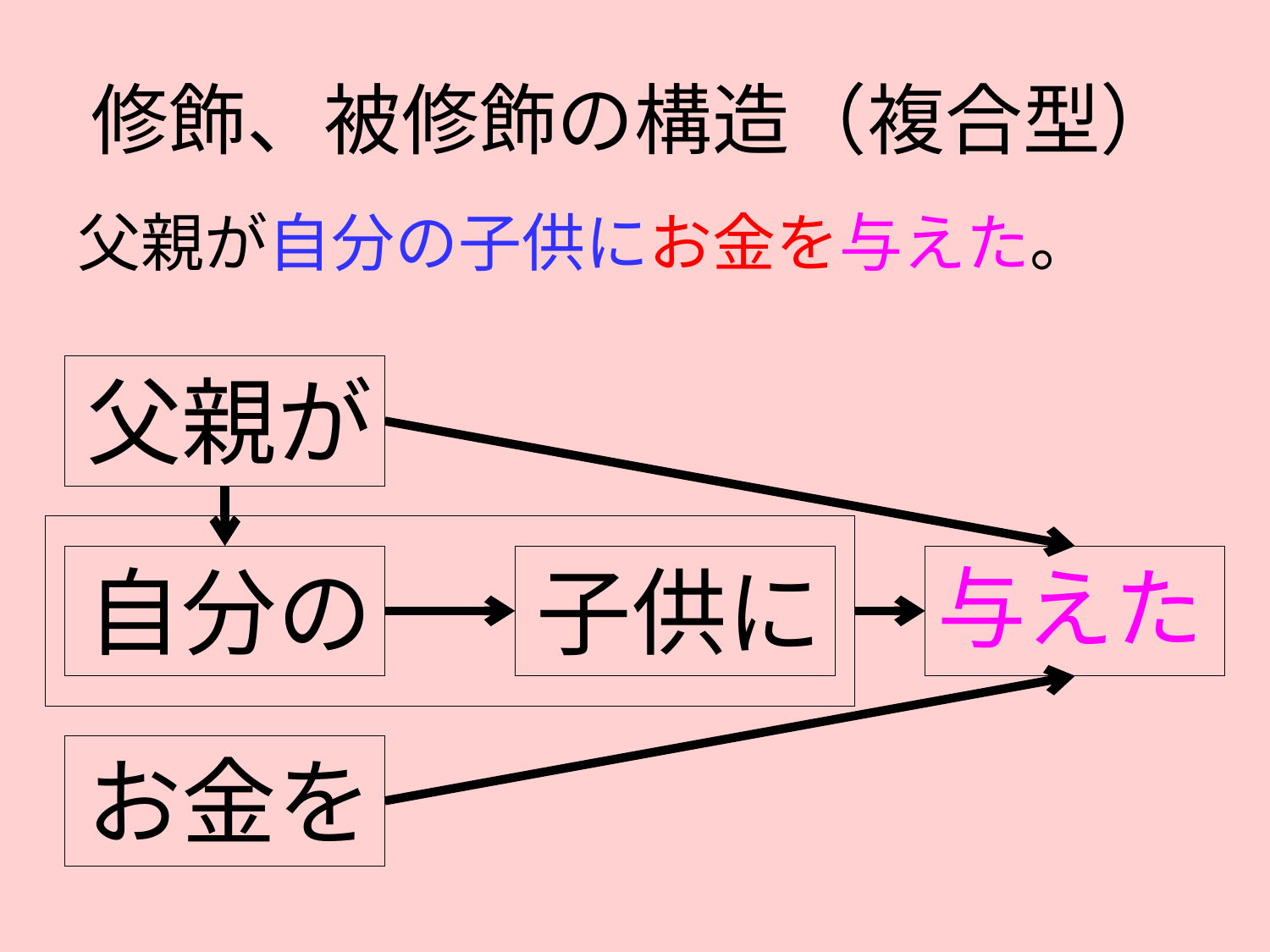

# 修飾、被修飾の構造（複合型）
父親が自分の子供にお金を与えた。
父親が

自分の
子供に
与えた
お金を